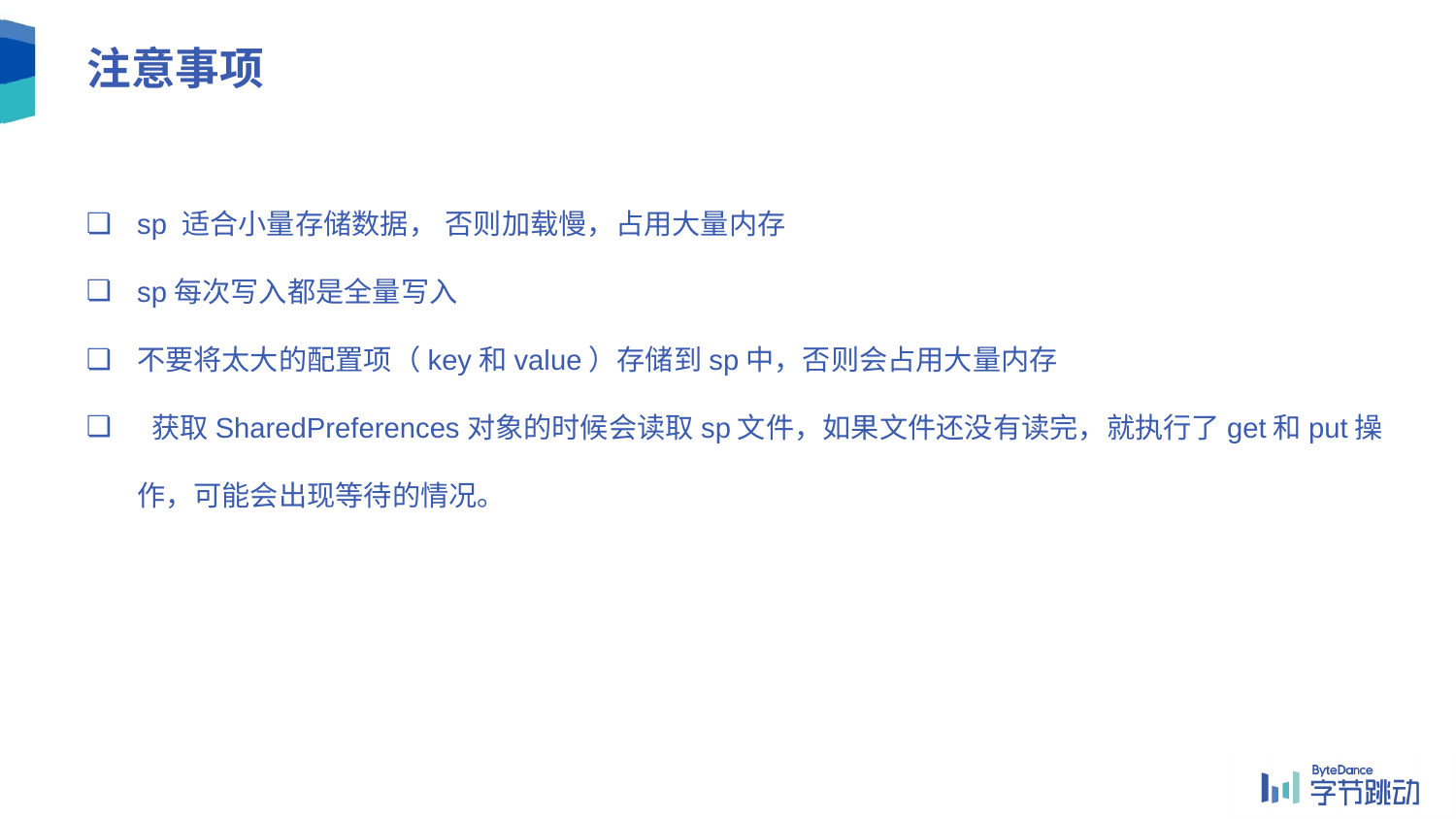

# 注意事项
sp 适合小量存储数据， 否则加载慢，占用大量内存
sp每次写入都是全量写入
不要将太大的配置项（key和value）存储到sp中，否则会占用大量内存
 获取SharedPreferences对象的时候会读取sp文件，如果文件还没有读完，就执行了get和put操作，可能会出现等待的情况。